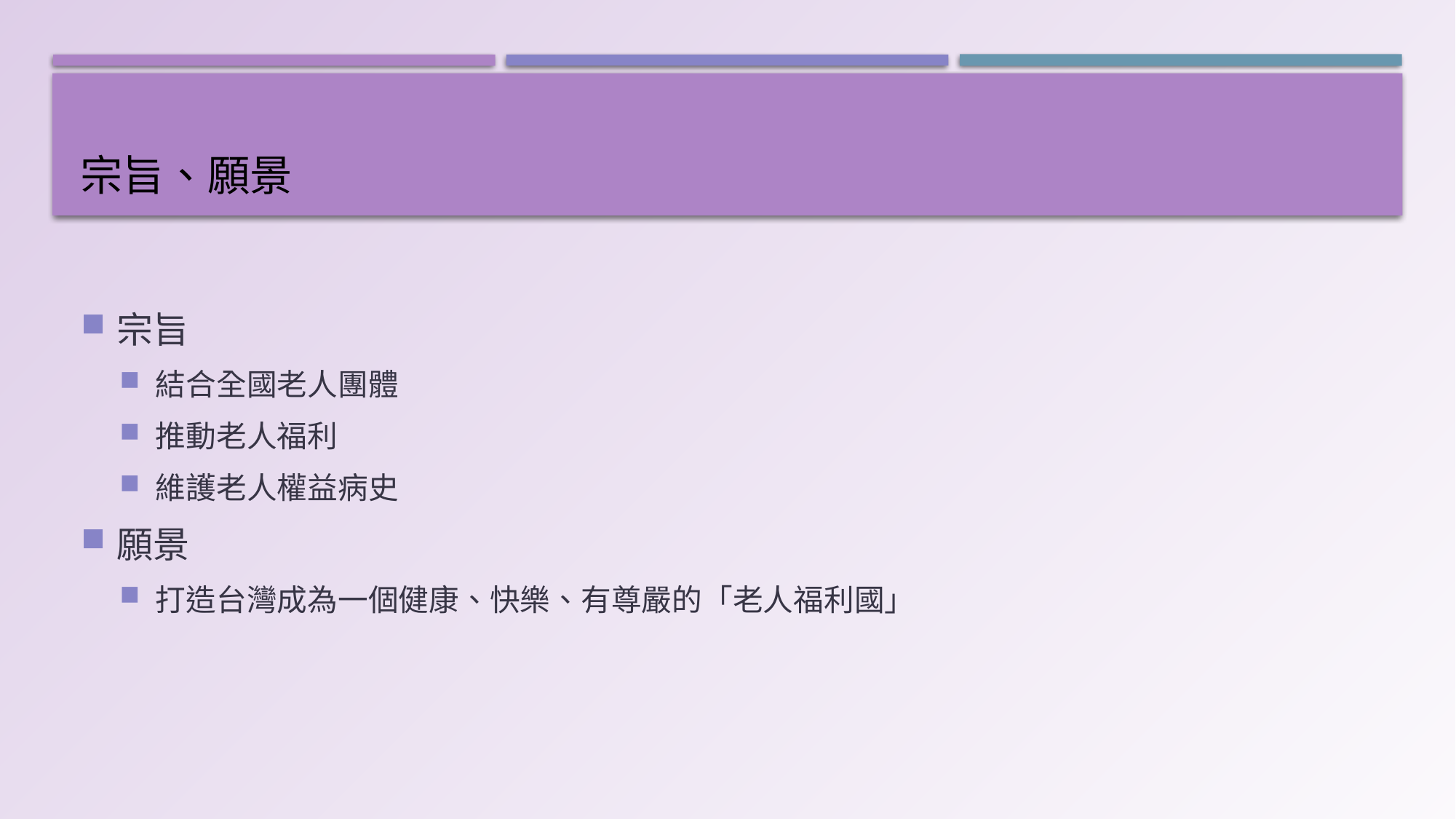

# 宗旨、願景

宗旨
結合全國老人團體
推動老人福利
維護老人權益病史
願景
打造台灣成為一個健康、快樂、有尊嚴的「老人福利國」